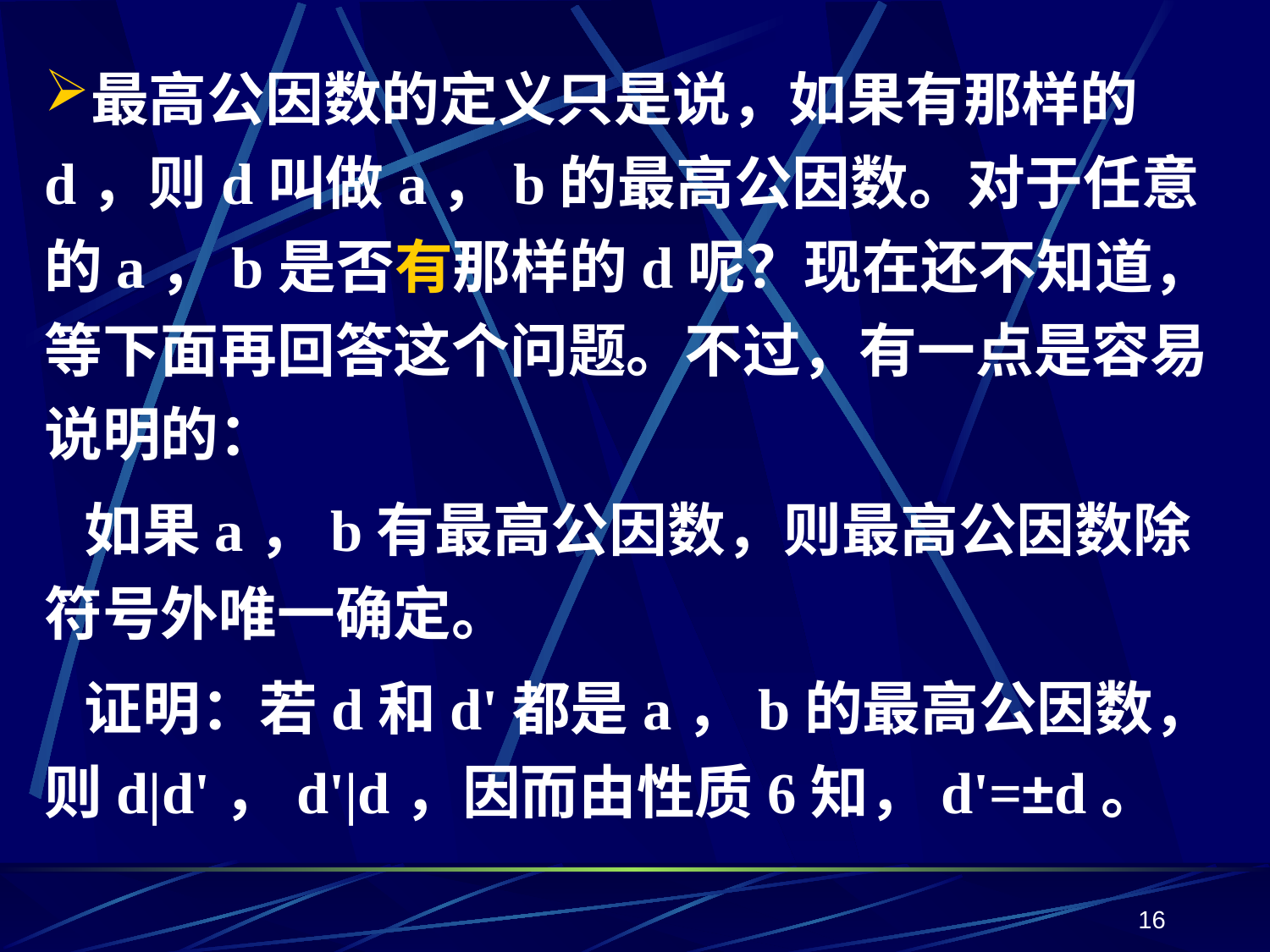

最高公因数的定义只是说，如果有那样的d，则d叫做a，b的最高公因数。对于任意的a，b是否有那样的d呢？现在还不知道，等下面再回答这个问题。不过，有一点是容易说明的：
  如果a，b有最高公因数，则最高公因数除符号外唯一确定。
  证明：若d和d'都是a，b的最高公因数，则d|d'，d'|d，因而由性质6知，d'=±d。

16